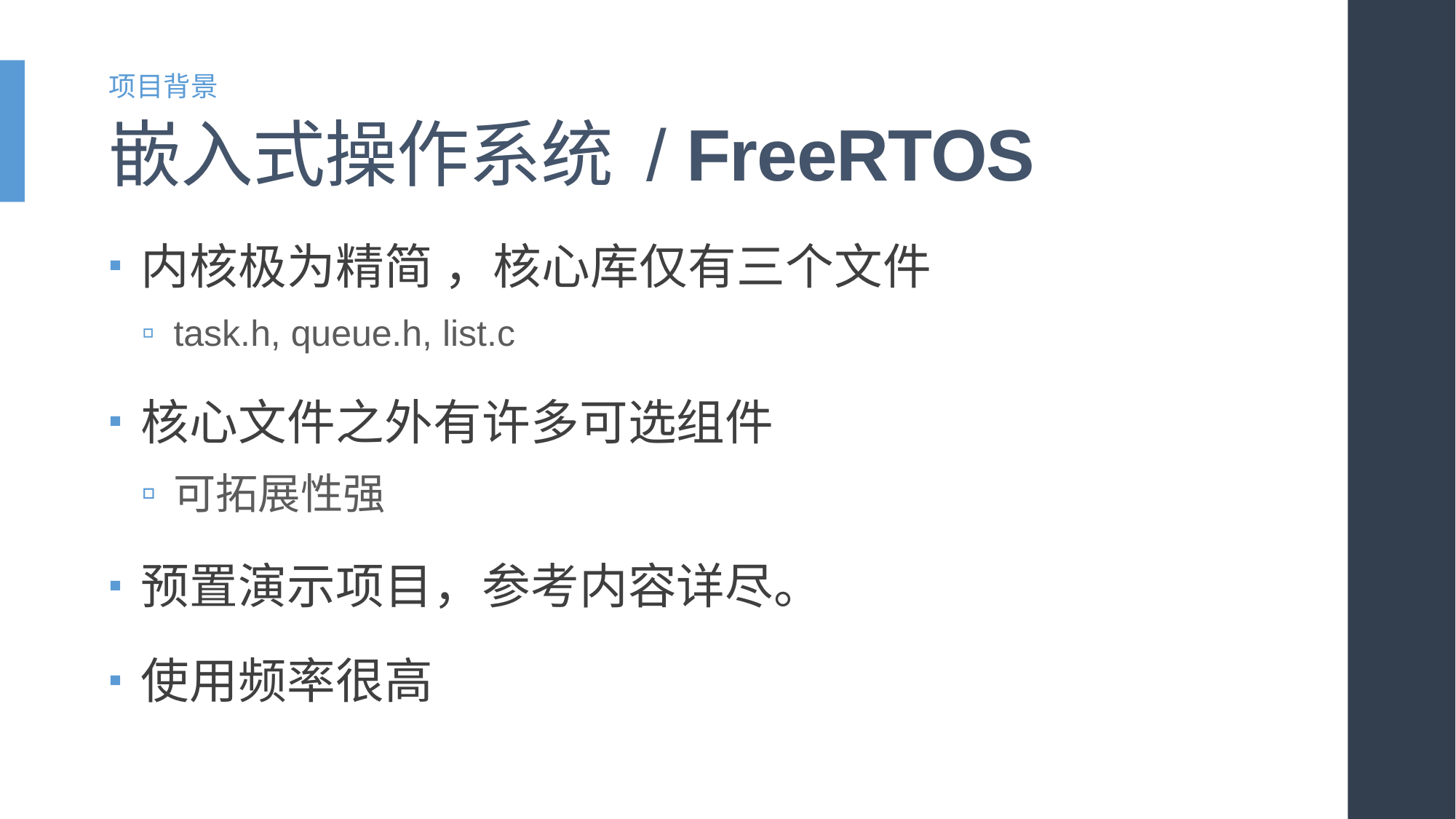

项目背景
# 嵌入式操作系统 / FreeRTOS
内核极为精简 ，核心库仅有三个文件
task.h, queue.h, list.c
核心文件之外有许多可选组件
可拓展性强
预置演示项目，参考内容详尽。
使用频率很高